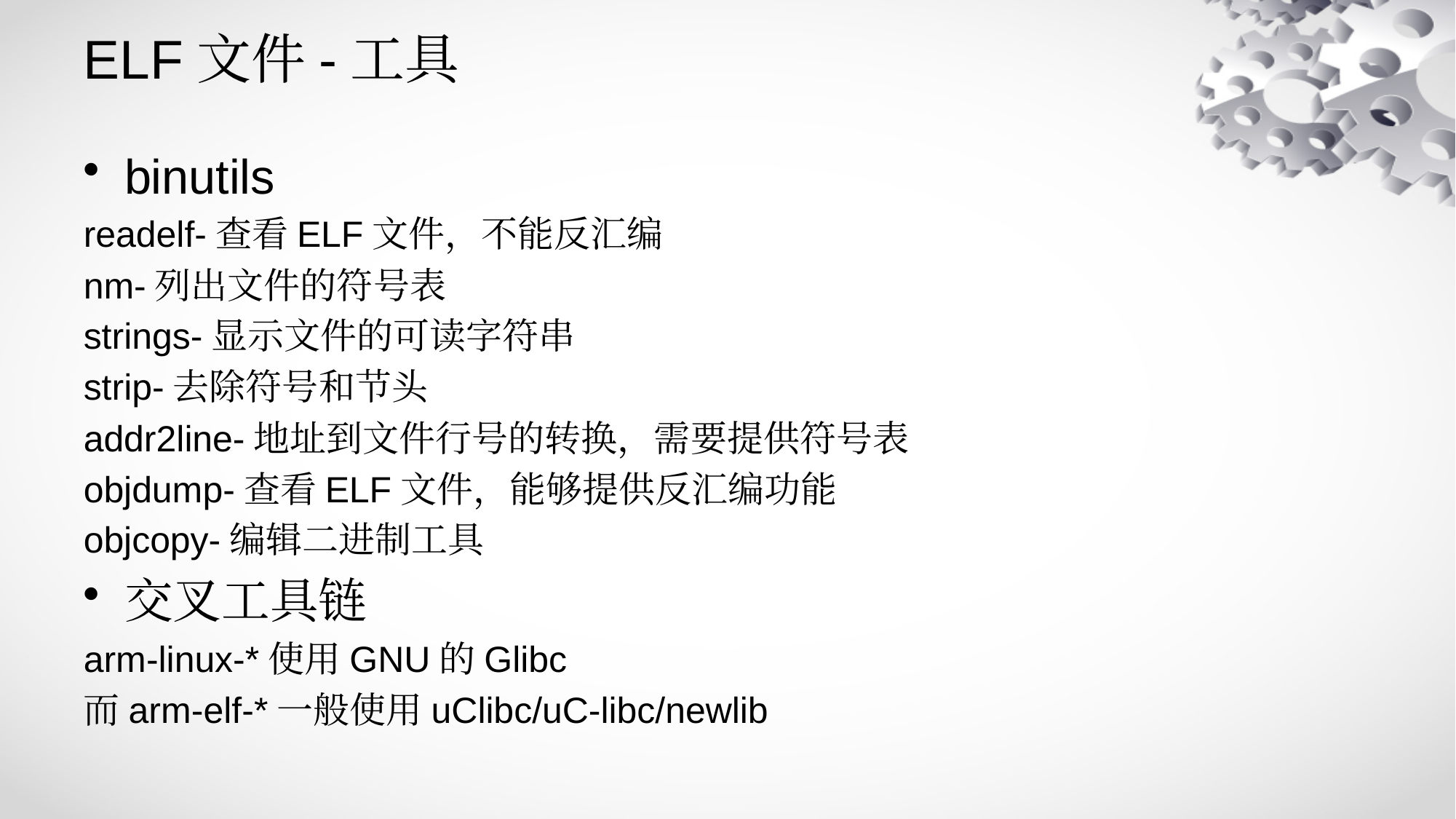

# ELF文件-工具
binutils
readelf-查看ELF文件，不能反汇编
nm-列出文件的符号表
strings-显示文件的可读字符串
strip-去除符号和节头
addr2line-地址到文件行号的转换，需要提供符号表
objdump-查看ELF文件，能够提供反汇编功能
objcopy-编辑二进制工具
交叉工具链
arm-linux-*使用GNU的Glibc
而arm-elf-*一般使用uClibc/uC-libc/newlib